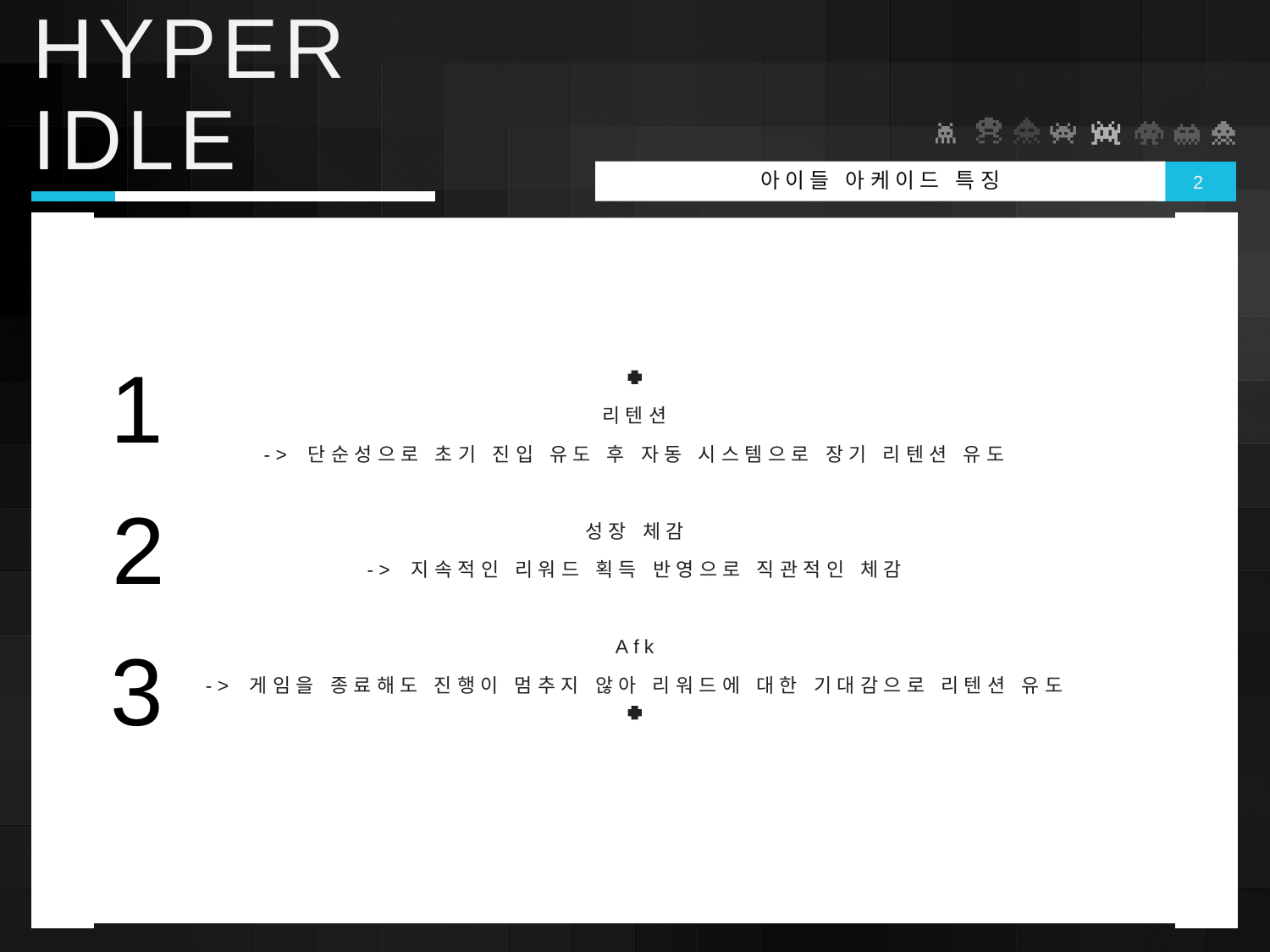

# HYPER IDLE
아이들 아케이드 특징
2
리텐션
-> 단순성으로 초기 진입 유도 후 자동 시스템으로 장기 리텐션 유도

성장 체감
-> 지속적인 리워드 획득 반영으로 직관적인 체감

Afk
-> 게임을 종료해도 진행이 멈추지 않아 리워드에 대한 기대감으로 리텐션 유도

1

2
3